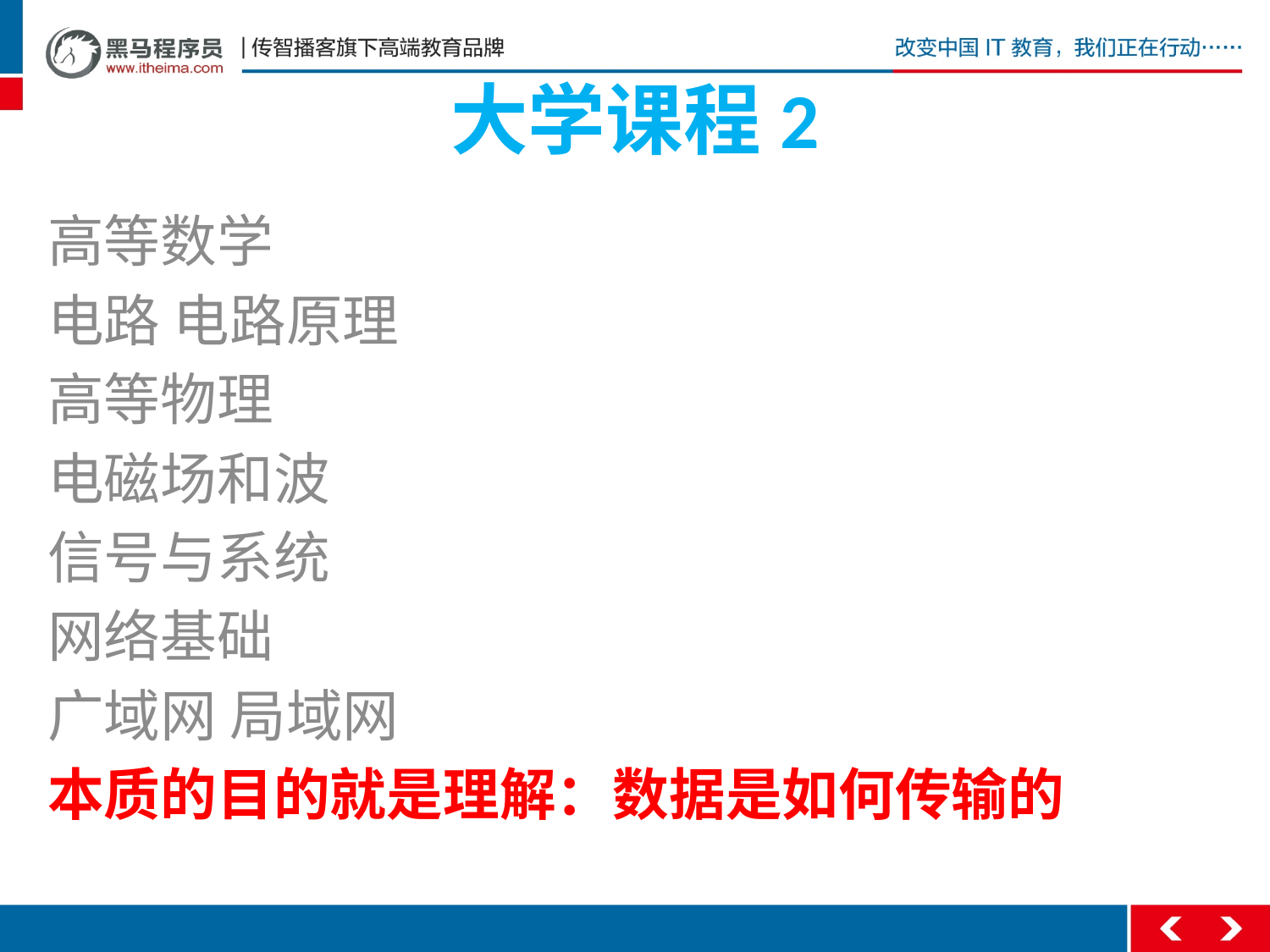

# 大学课程2
高等数学
电路 电路原理
高等物理
电磁场和波
信号与系统
网络基础
广域网 局域网
本质的目的就是理解：数据是如何传输的